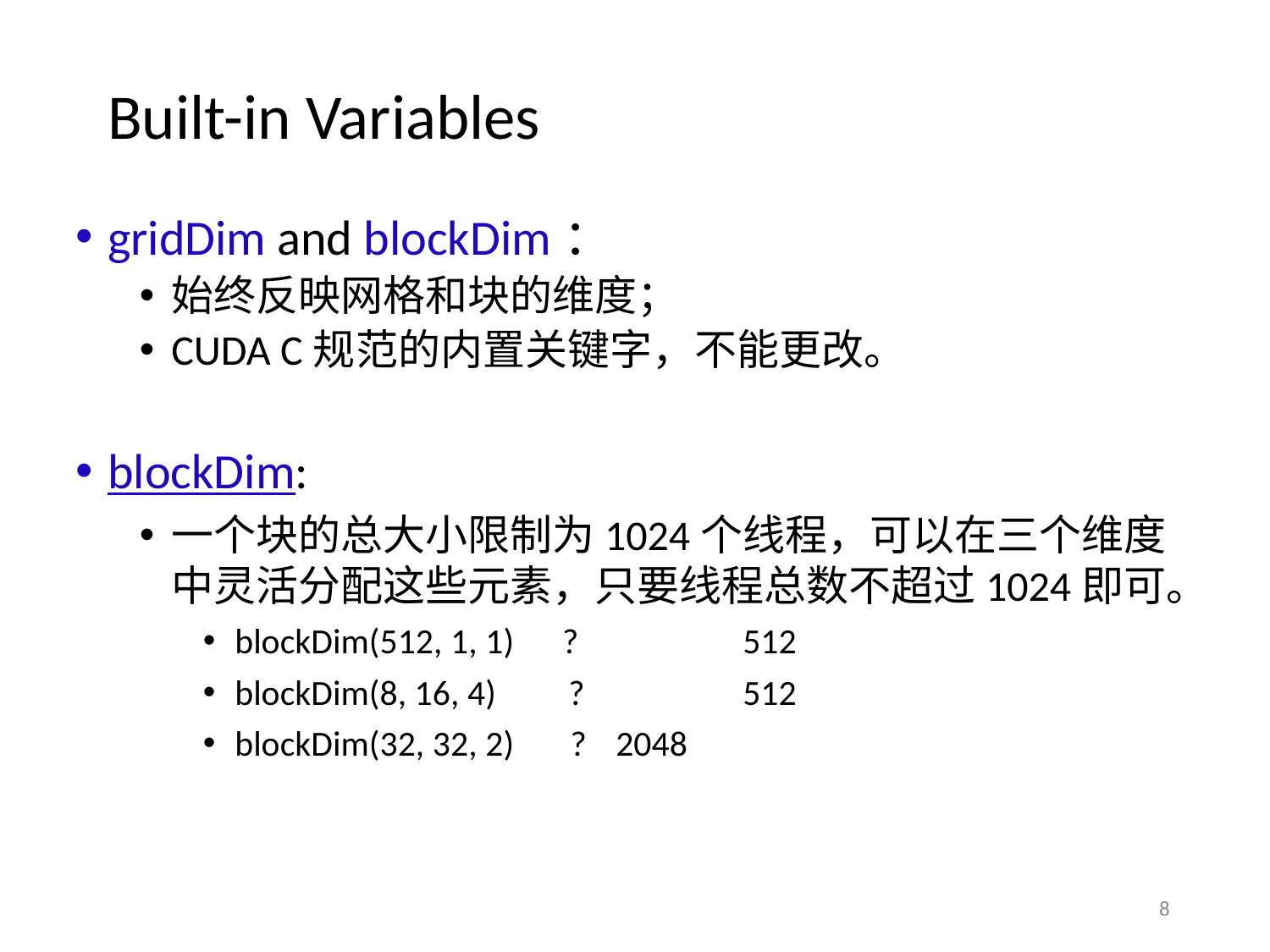

Built-in Variables
gridDim and blockDim：
始终反映网格和块的维度；
CUDA C规范的内置关键字，不能更改。

blockDim:
一个块的总大小限制为1024个线程，可以在三个维度中灵活分配这些元素，只要线程总数不超过1024即可。
blockDim(512, 1, 1)      ?		512
blockDim(8, 16, 4)         ?		512
blockDim(32, 32, 2)       ?	2048
8